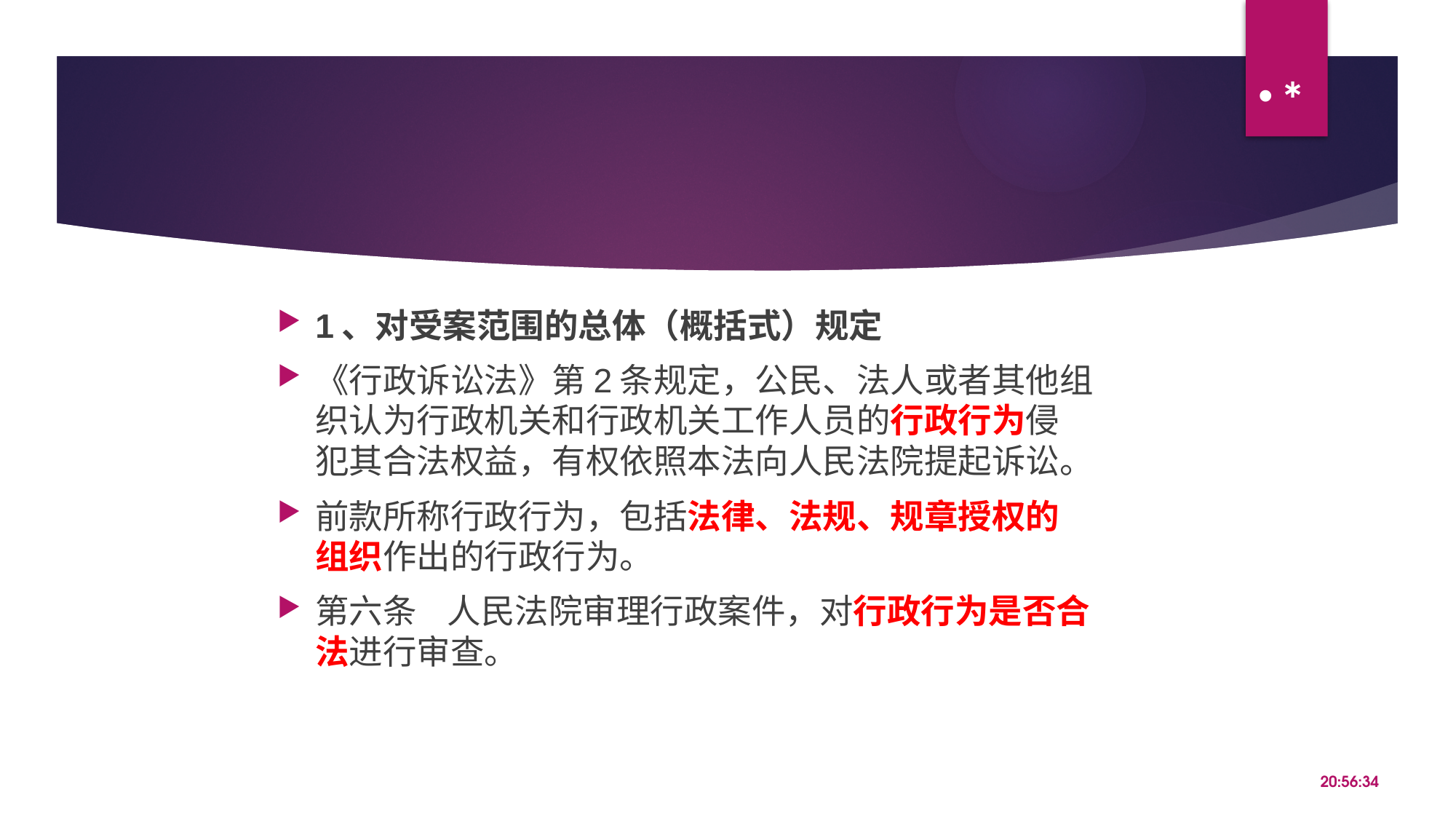

*
#
1、对受案范围的总体（概括式）规定
《行政诉讼法》第2条规定，公民、法人或者其他组织认为行政机关和行政机关工作人员的行政行为侵犯其合法权益，有权依照本法向人民法院提起诉讼。
前款所称行政行为，包括法律、法规、规章授权的组织作出的行政行为。
第六条    人民法院审理行政案件，对行政行为是否合法进行审查。
20:56:34